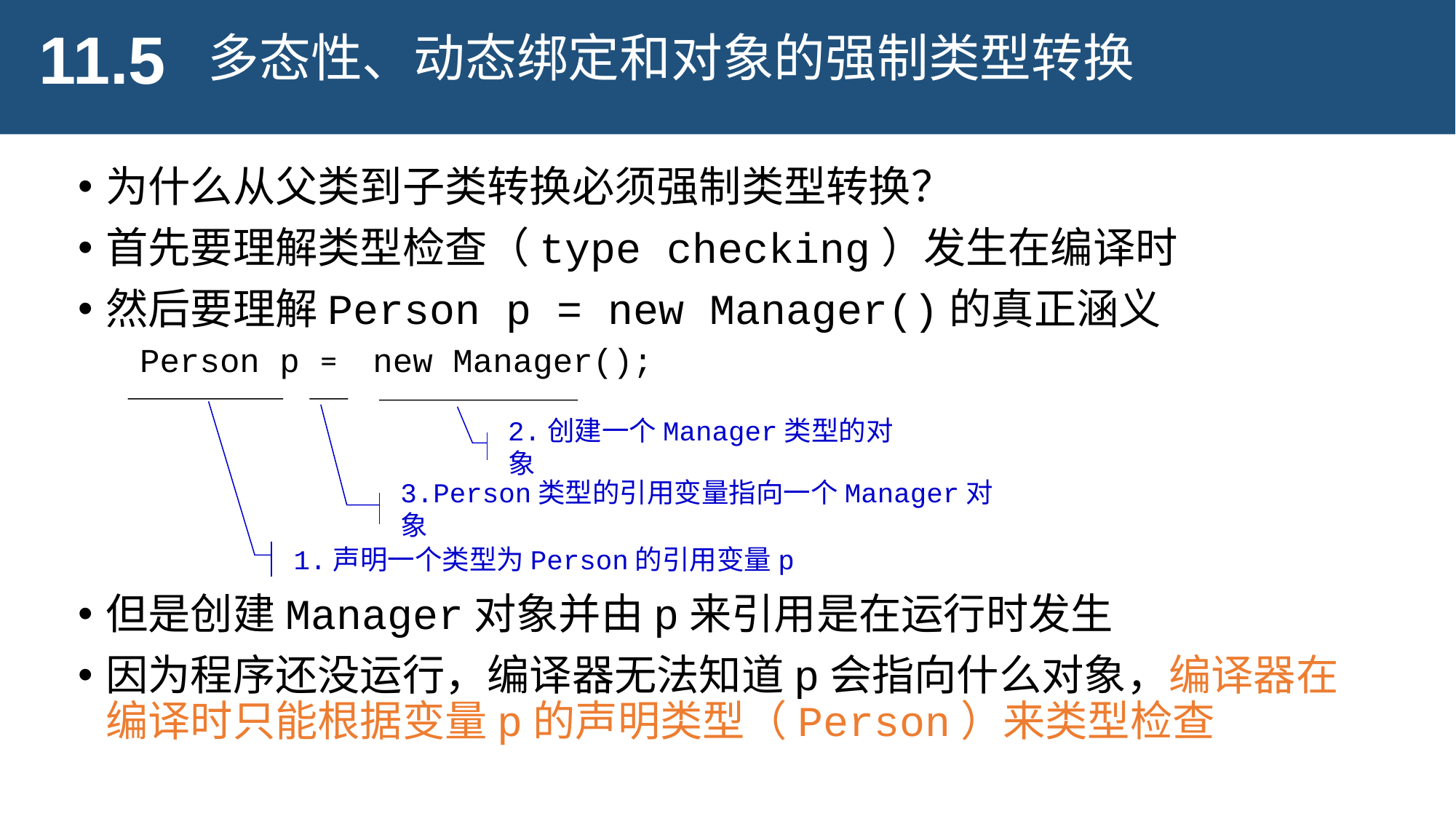

11.5
多态性、动态绑定和对象的强制类型转换
为什么从父类到子类转换必须强制类型转换？
首先要理解类型检查（type checking）发生在编译时
然后要理解Person p = new Manager()的真正涵义

但是创建Manager对象并由p来引用是在运行时发生
因为程序还没运行，编译器无法知道p会指向什么对象，编译器在编译时只能根据变量p的声明类型（Person）来类型检查

Person p
=
new Manager();

2.创建一个Manager类型的对象
3.Person类型的引用变量指向一个Manager对象
1.声明一个类型为Person的引用变量p